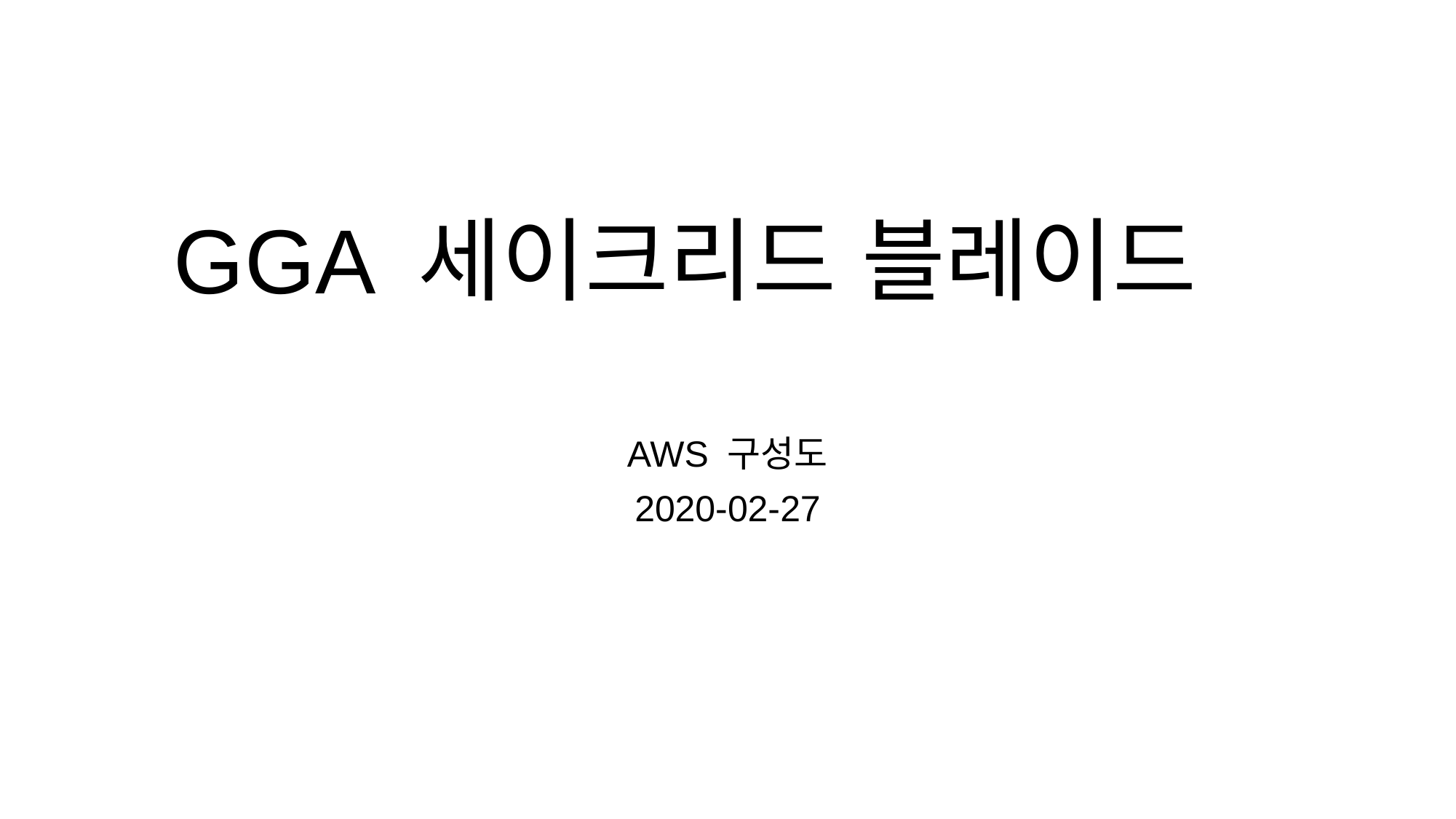

# GGA 세이크리드 블레이드
AWS 구성도
2020-02-27